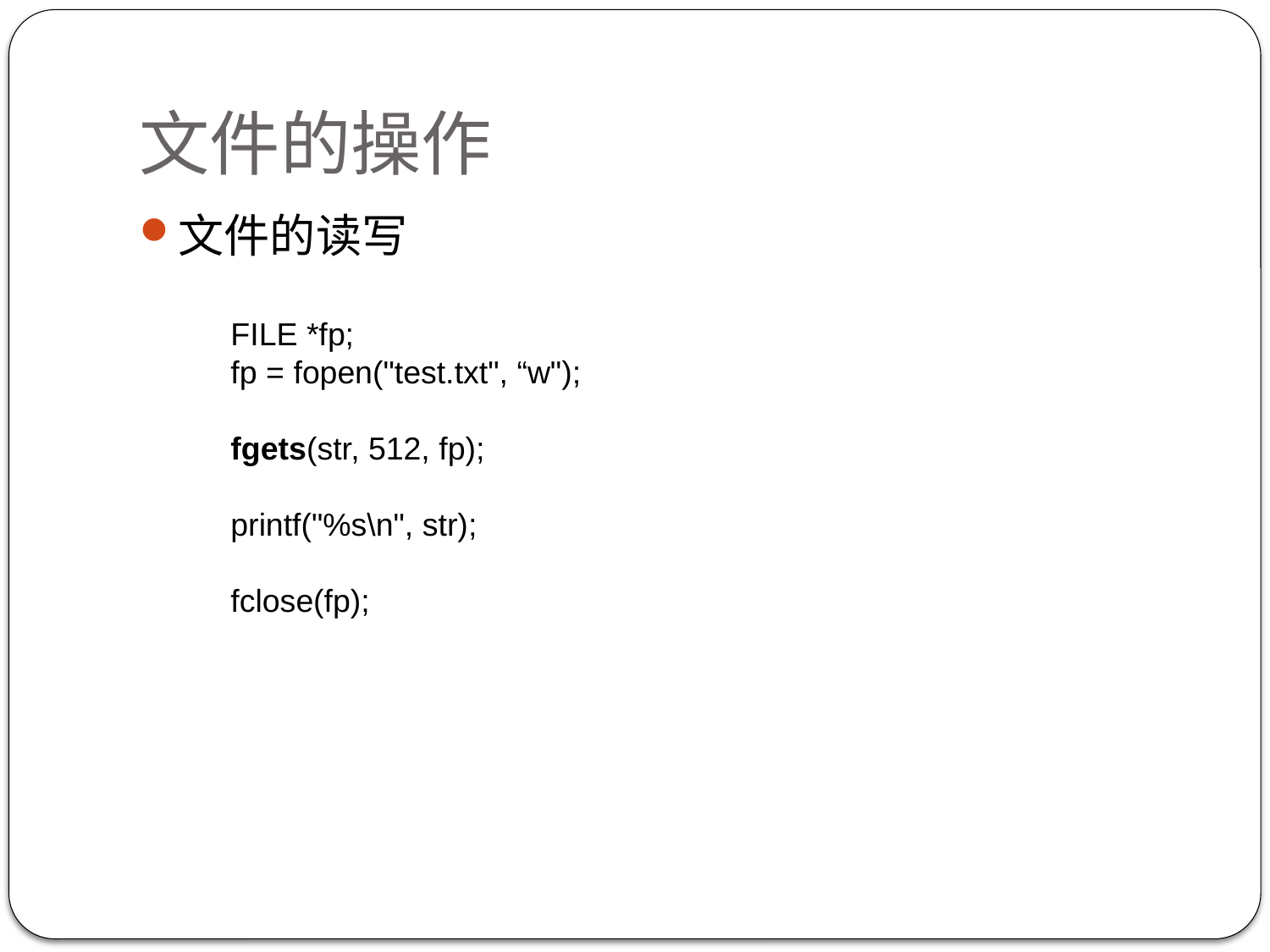

# 文件的操作
文件的读写

FILE *fp;
fp = fopen("test.txt", “w");

fgets(str, 512, fp);

printf("%s\n", str);

fclose(fp);